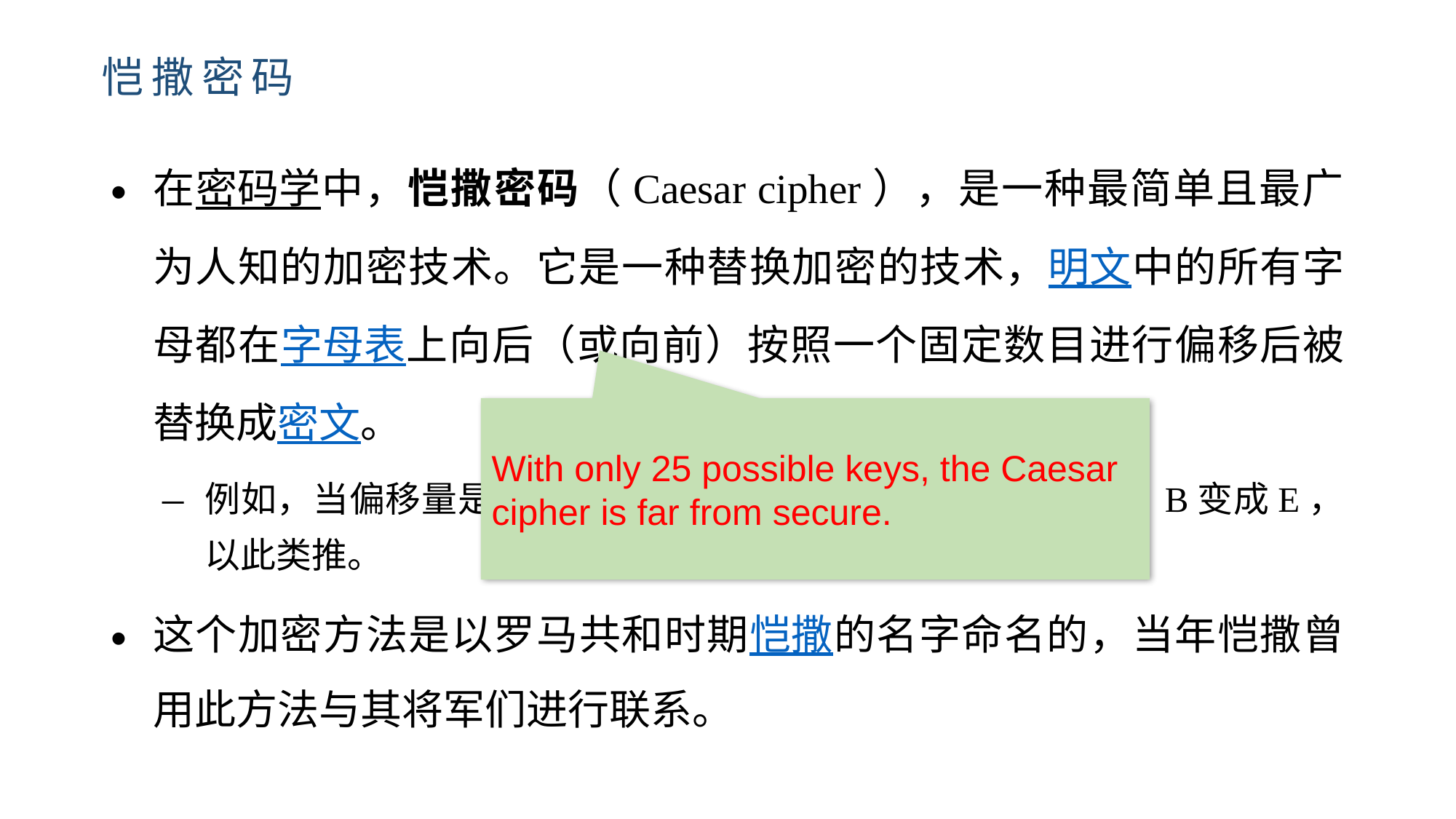

# 恺撒密码
在密码学中，恺撒密码（Caesar cipher），是一种最简单且最广为人知的加密技术。它是一种替换加密的技术，明文中的所有字母都在字母表上向后（或向前）按照一个固定数目进行偏移后被替换成密文。
例如，当偏移量是3的时候，所有的字母A将被替换成D，B变成E，以此类推。
这个加密方法是以罗马共和时期恺撒的名字命名的，当年恺撒曾用此方法与其将军们进行联系。

With only 25 possible keys, the Caesar cipher is far from secure.